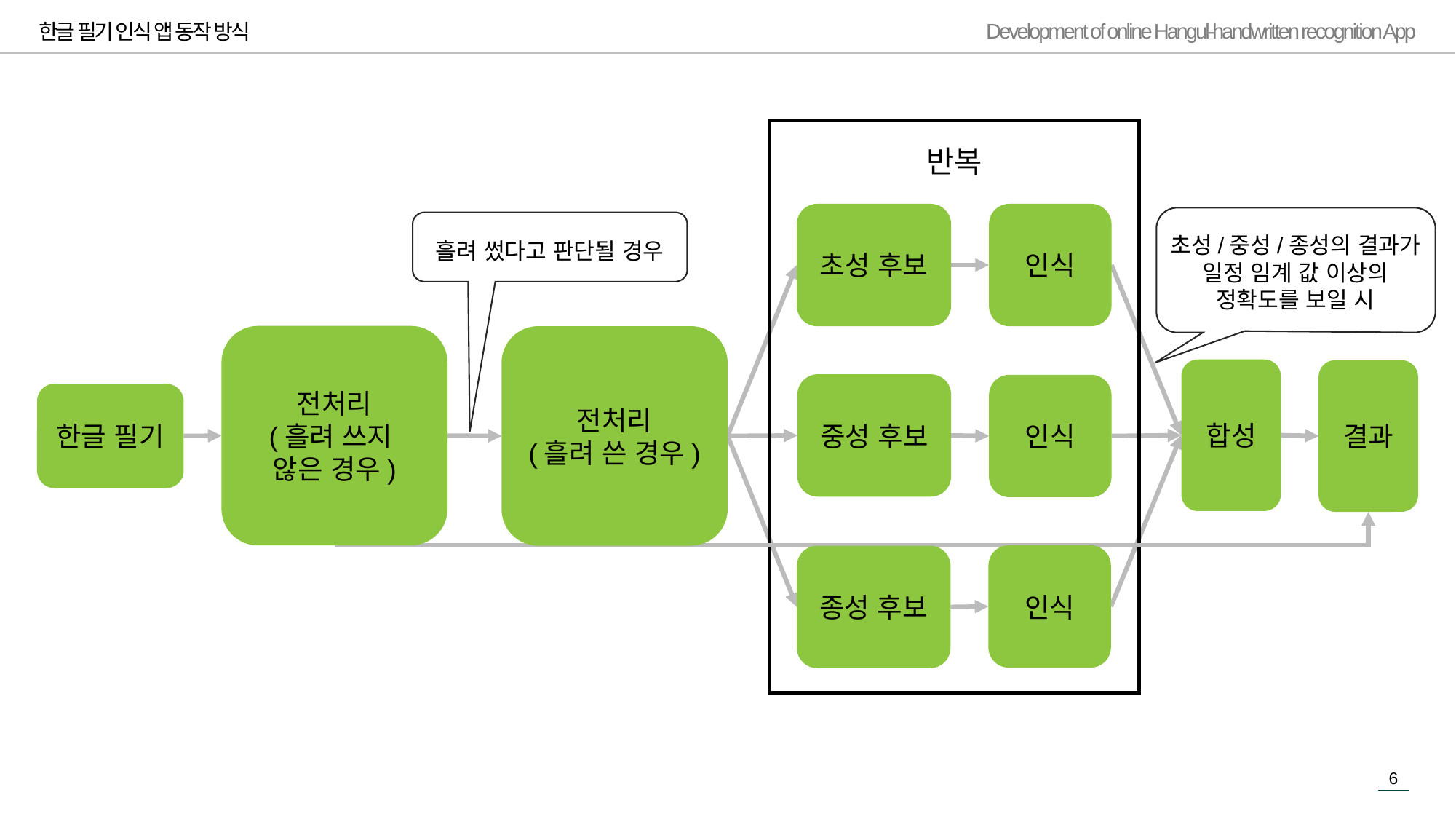

한글 필기 인식 앱 동작 방식

반복
초성 후보
인식

초성/중성/종성의 결과가 일정 임계 값 이상의
정확도를 보일 시
흘려 썼다고 판단될 경우
전처리
(흘려 쓰지
않은 경우)
전처리
(흘려 쓴 경우)
합성
결과
중성 후보
인식
한글 필기
인식
종성 후보